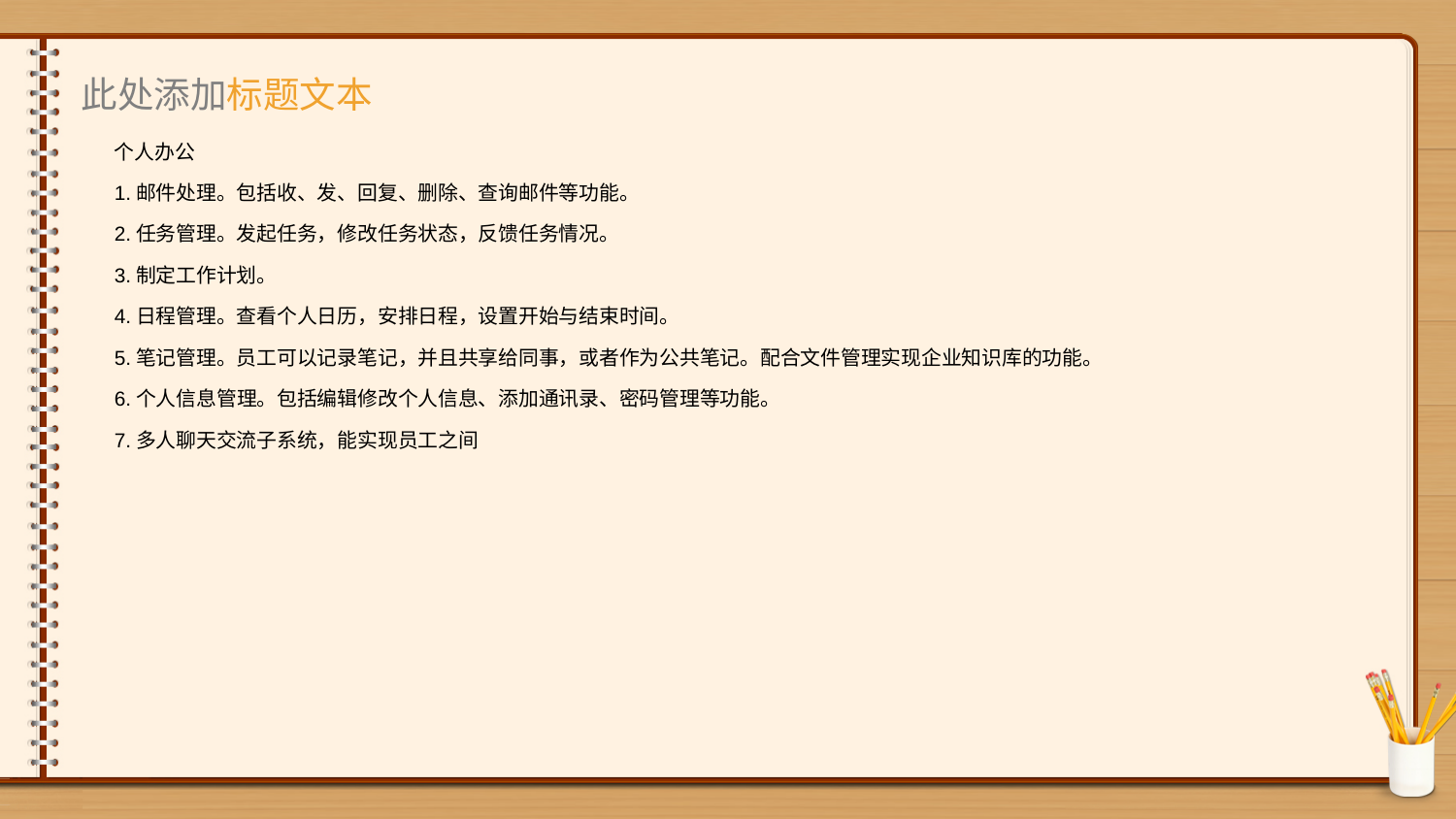

此处添加标题文本
个人办公
1.邮件处理。包括收、发、回复、删除、查询邮件等功能。
2.任务管理。发起任务，修改任务状态，反馈任务情况。
3.制定工作计划。
4.日程管理。查看个人日历，安排日程，设置开始与结束时间。
5.笔记管理。员工可以记录笔记，并且共享给同事，或者作为公共笔记。配合文件管理实现企业知识库的功能。
6.个人信息管理。包括编辑修改个人信息、添加通讯录、密码管理等功能。
7.多人聊天交流子系统，能实现员工之间